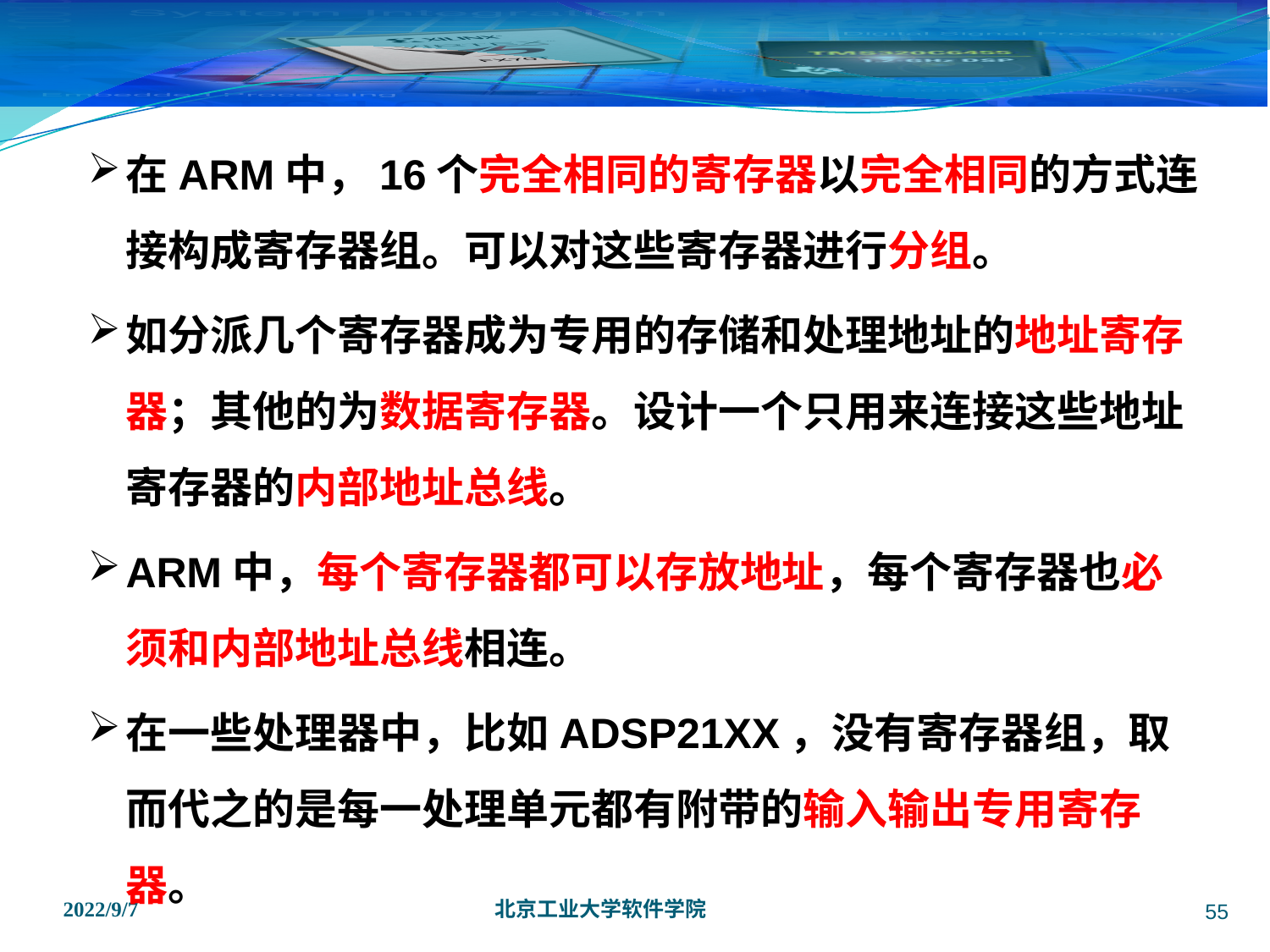

在ARM中，16个完全相同的寄存器以完全相同的方式连接构成寄存器组。可以对这些寄存器进行分组。
如分派几个寄存器成为专用的存储和处理地址的地址寄存器；其他的为数据寄存器。设计一个只用来连接这些地址寄存器的内部地址总线。
ARM中，每个寄存器都可以存放地址，每个寄存器也必须和内部地址总线相连。
在一些处理器中，比如ADSP21XX，没有寄存器组，取而代之的是每一处理单元都有附带的输入输出专用寄存器。